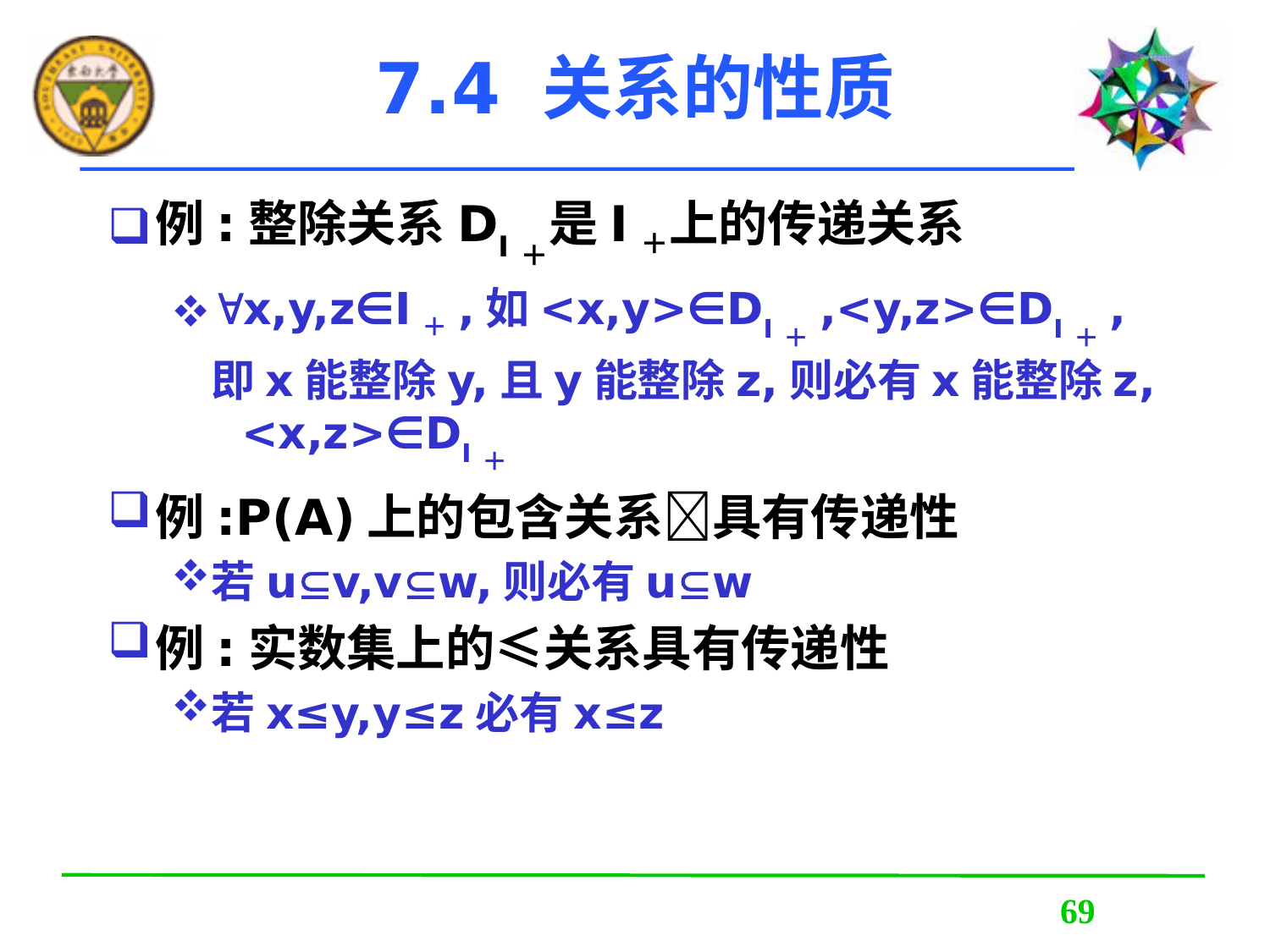

# 7.4 关系的性质
例:整除关系DI＋是I＋上的传递关系
∀x,y,z∈I＋,如<x,y>∈DI＋,<y,z>∈DI＋,即x能整除y,且y能整除z,则必有x能整除z,   <x,z>∈DI＋
例:P(A)上的包含关系⊆具有传递性
若u⊆v,v⊆w,则必有u⊆w
例:实数集上的≤关系具有传递性
若x≤y,y≤z必有x≤z